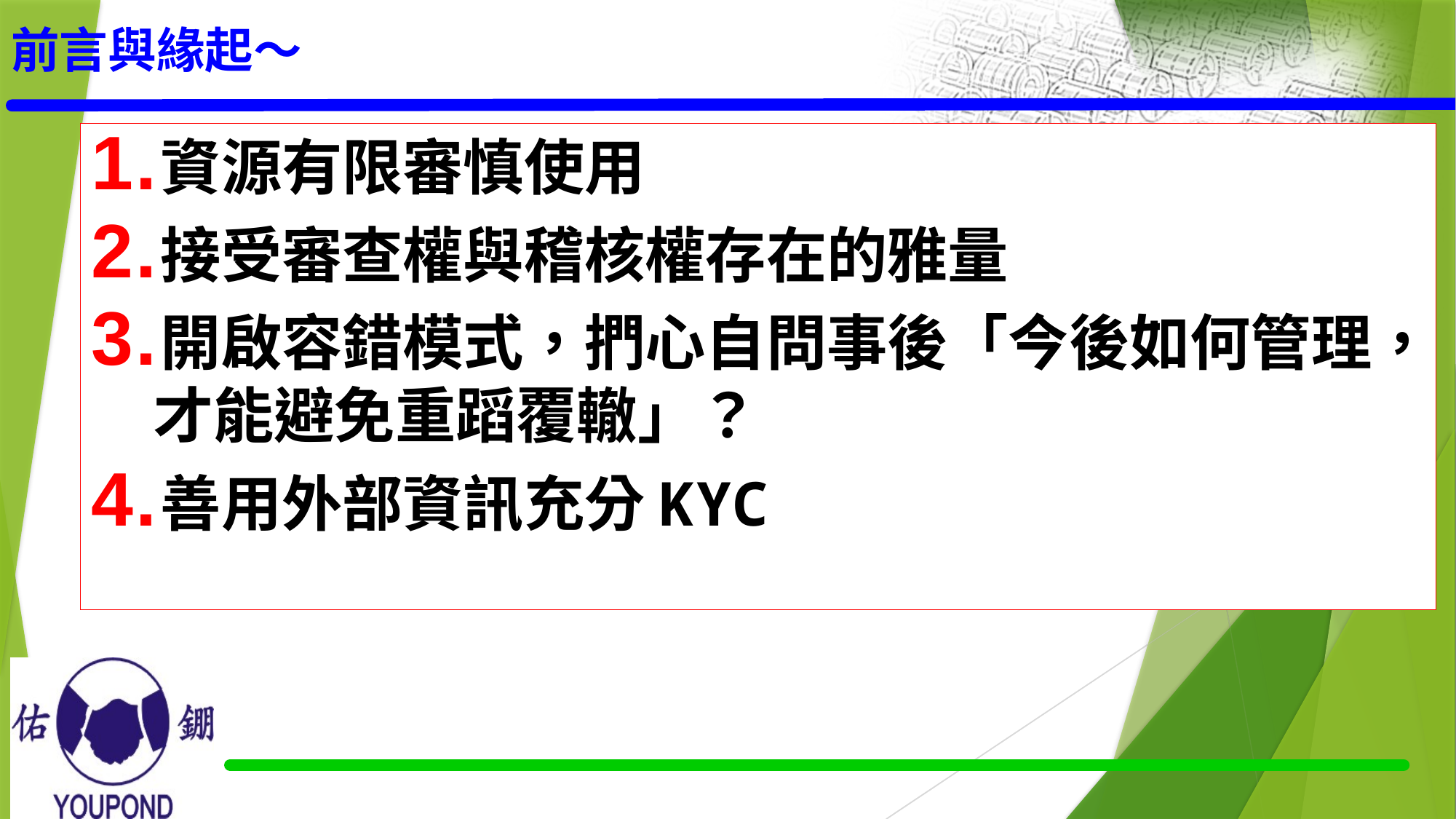

# 前言與緣起〜
資源有限審慎使用
接受審查權與稽核權存在的雅量
開啟容錯模式，捫心自問事後「今後如何管理，才能避免重蹈覆轍」？
善用外部資訊充分KYC